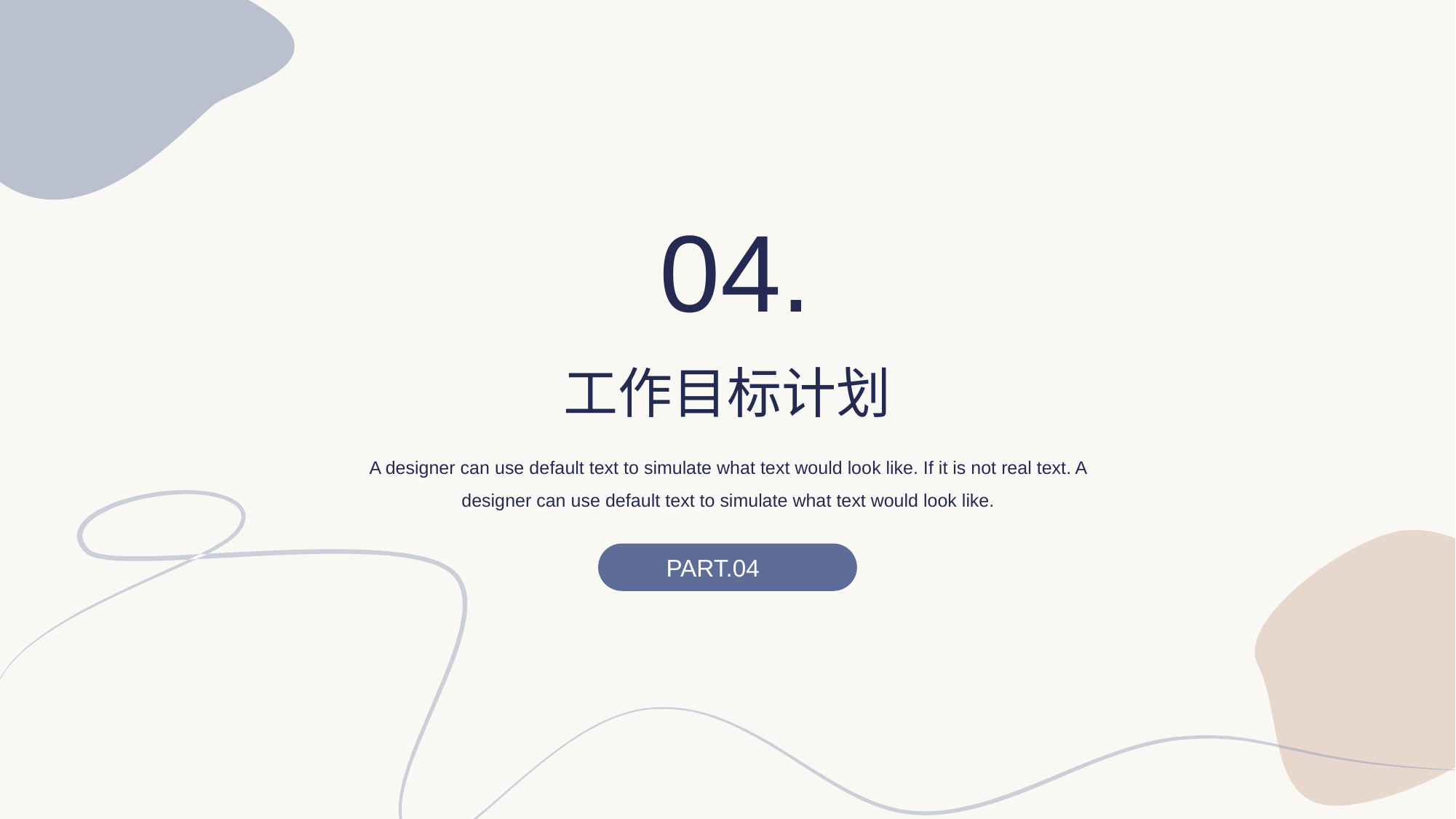

04.
工作目标计划
A designer can use default text to simulate what text would look like. If it is not real text. A designer can use default text to simulate what text would look like.

 PART.04